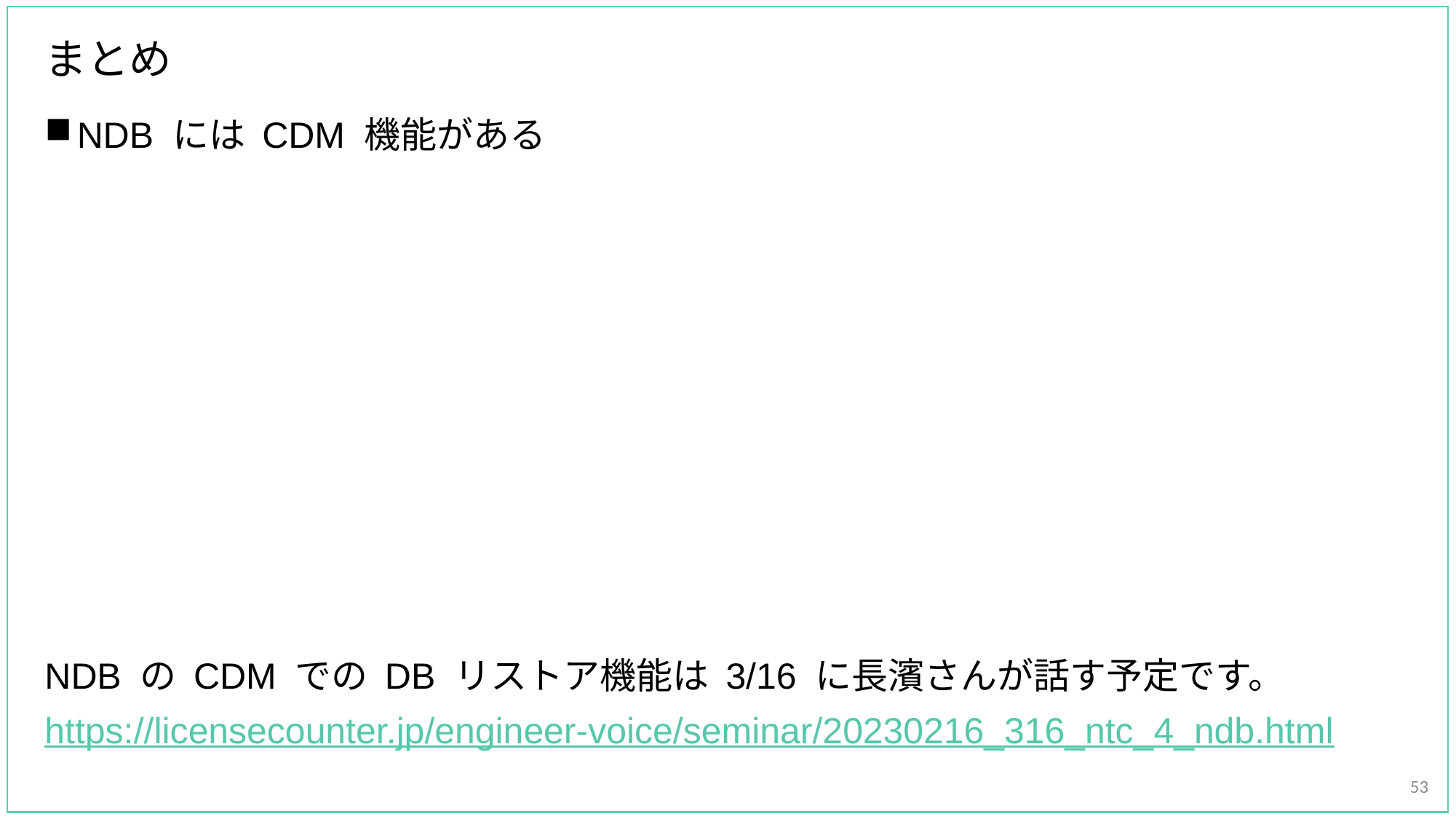

# まとめ
NDB には CDM 機能がある
NDB の CDM での DB リストア機能は 3/16 に長濱さんが話す予定です。
https://licensecounter.jp/engineer-voice/seminar/20230216_316_ntc_4_ndb.html
53